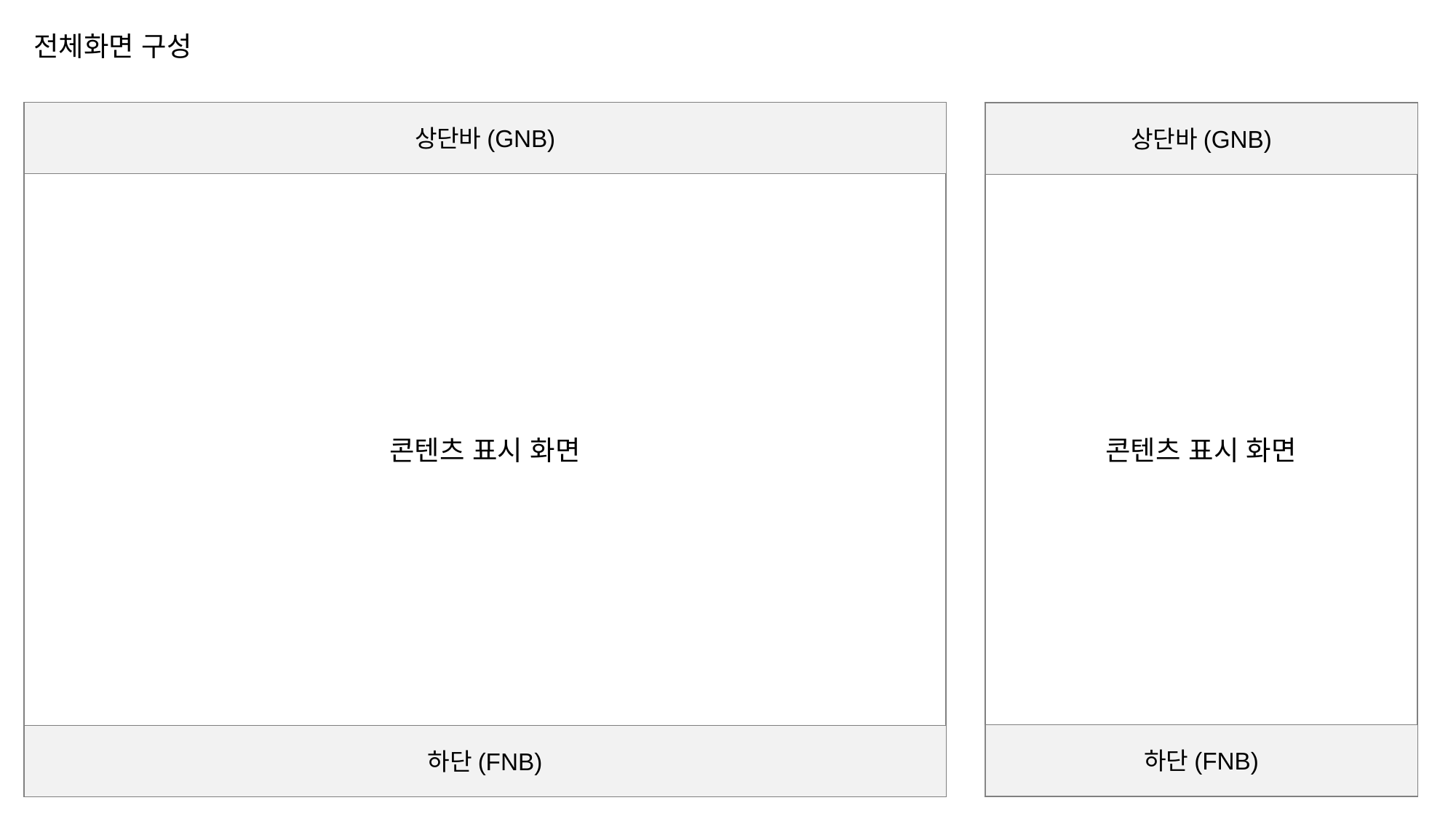

전체화면 구성
상단바(GNB)
콘텐츠 표시 화면
콘텐츠 표시 화면
상단바(GNB)
하단(FNB)
하단(FNB)